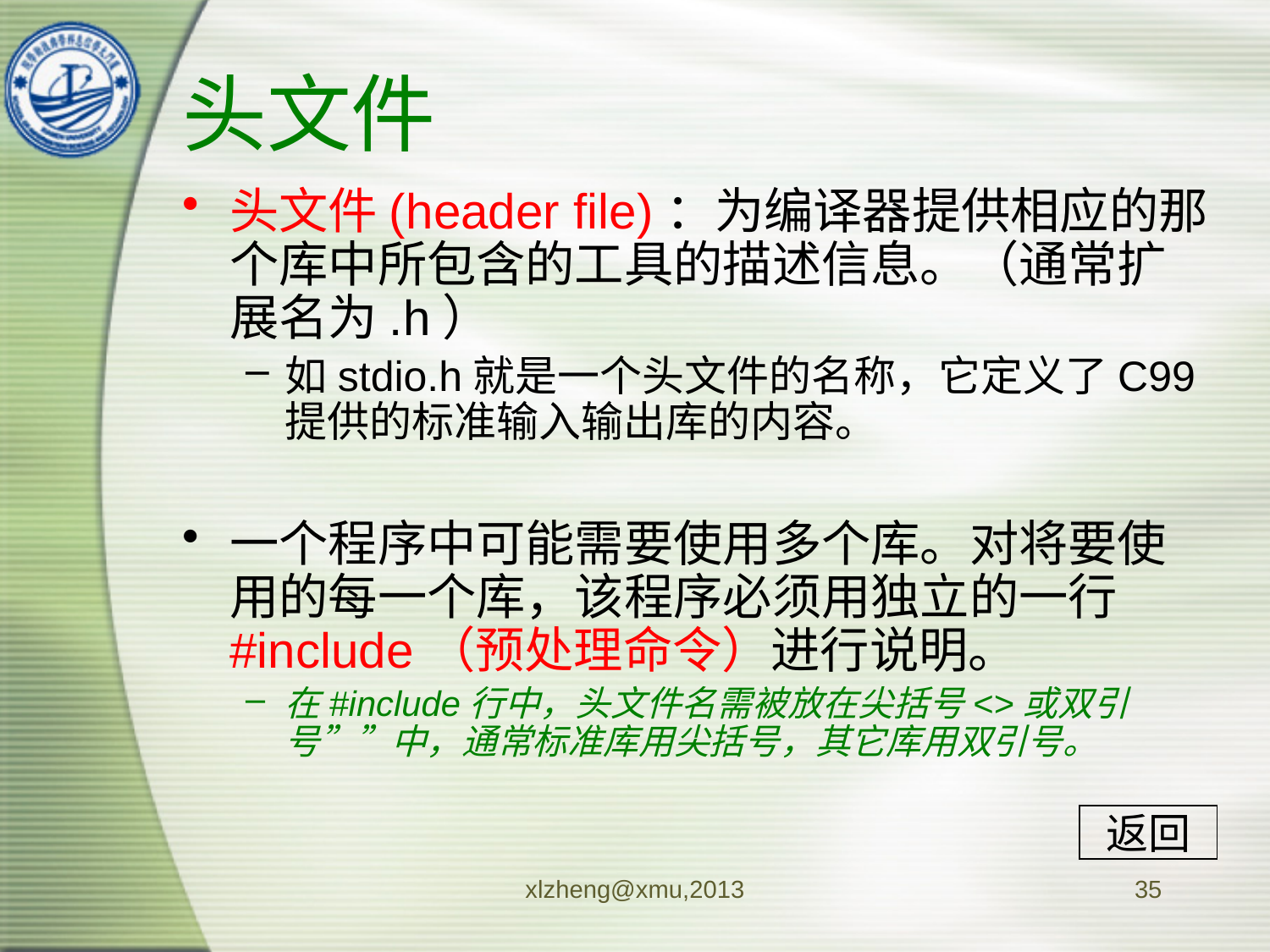

# 头文件
头文件(header file)：为编译器提供相应的那个库中所包含的工具的描述信息。（通常扩展名为.h）
如stdio.h就是一个头文件的名称，它定义了C99提供的标准输入输出库的内容。

一个程序中可能需要使用多个库。对将要使用的每一个库，该程序必须用独立的一行#include（预处理命令）进行说明。
在#include行中，头文件名需被放在尖括号<>或双引号””中，通常标准库用尖括号，其它库用双引号。
返回
xlzheng@xmu,2013
35